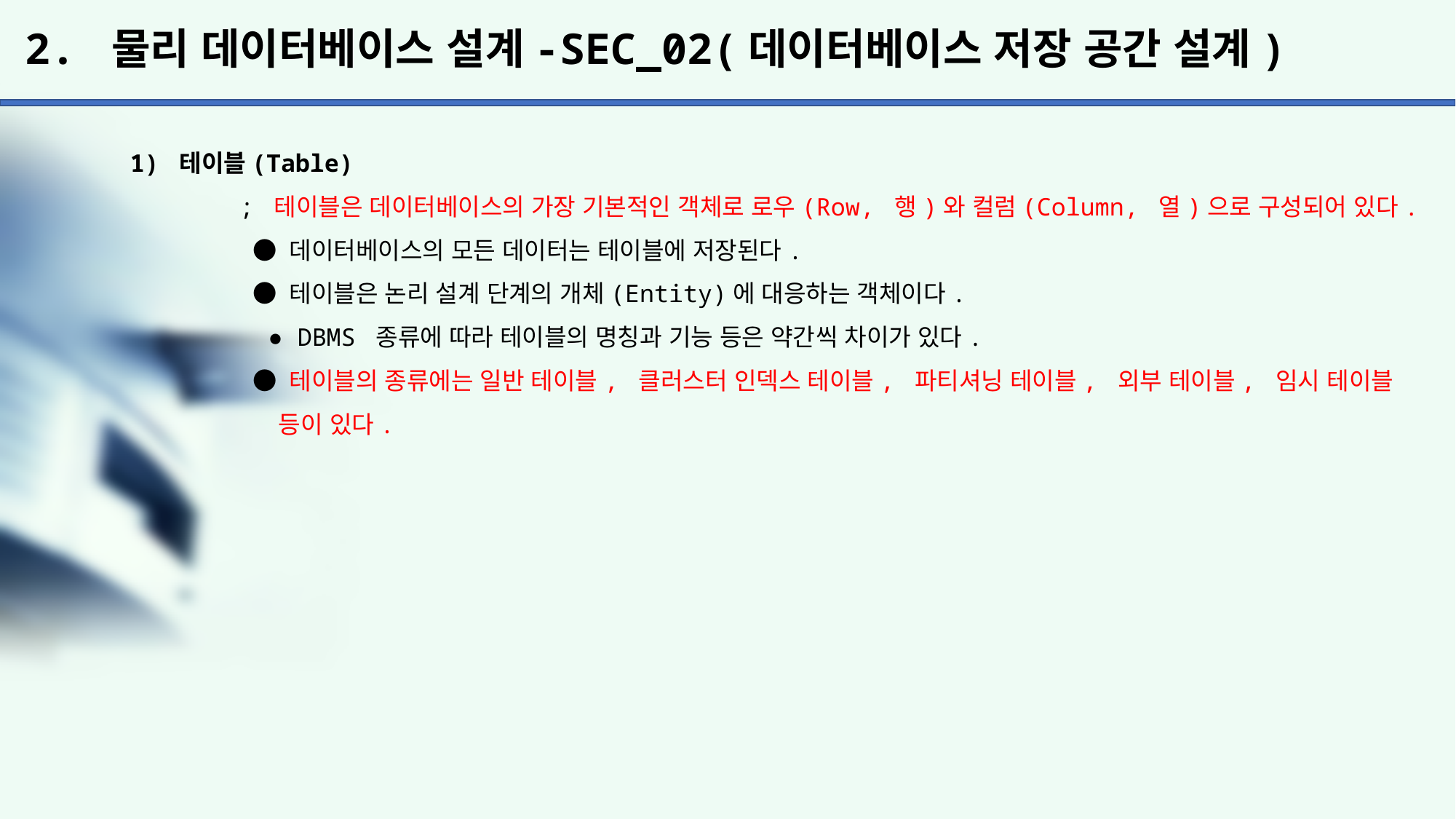

# 2. 물리 데이터베이스 설계-SEC_02(데이터베이스 저장 공간 설계)
1) 테이블(Table)
	; 테이블은 데이터베이스의 가장 기본적인 객체로 로우(Row, 행)와 컬럼(Column, 열)으로 구성되어 있다.
	  ● 데이터베이스의 모든 데이터는 테이블에 저장된다.
	  ● 테이블은 논리 설계 단계의 개체(Entity)에 대응하는 객체이다.
	  ● DBMS 종류에 따라 테이블의 명칭과 기능 등은 약간씩 차이가 있다.
	  ● 테이블의 종류에는 일반 테이블, 클러스터 인덱스 테이블, 파티셔닝 테이블, 외부 테이블, 임시 테이블
	     등이 있다.